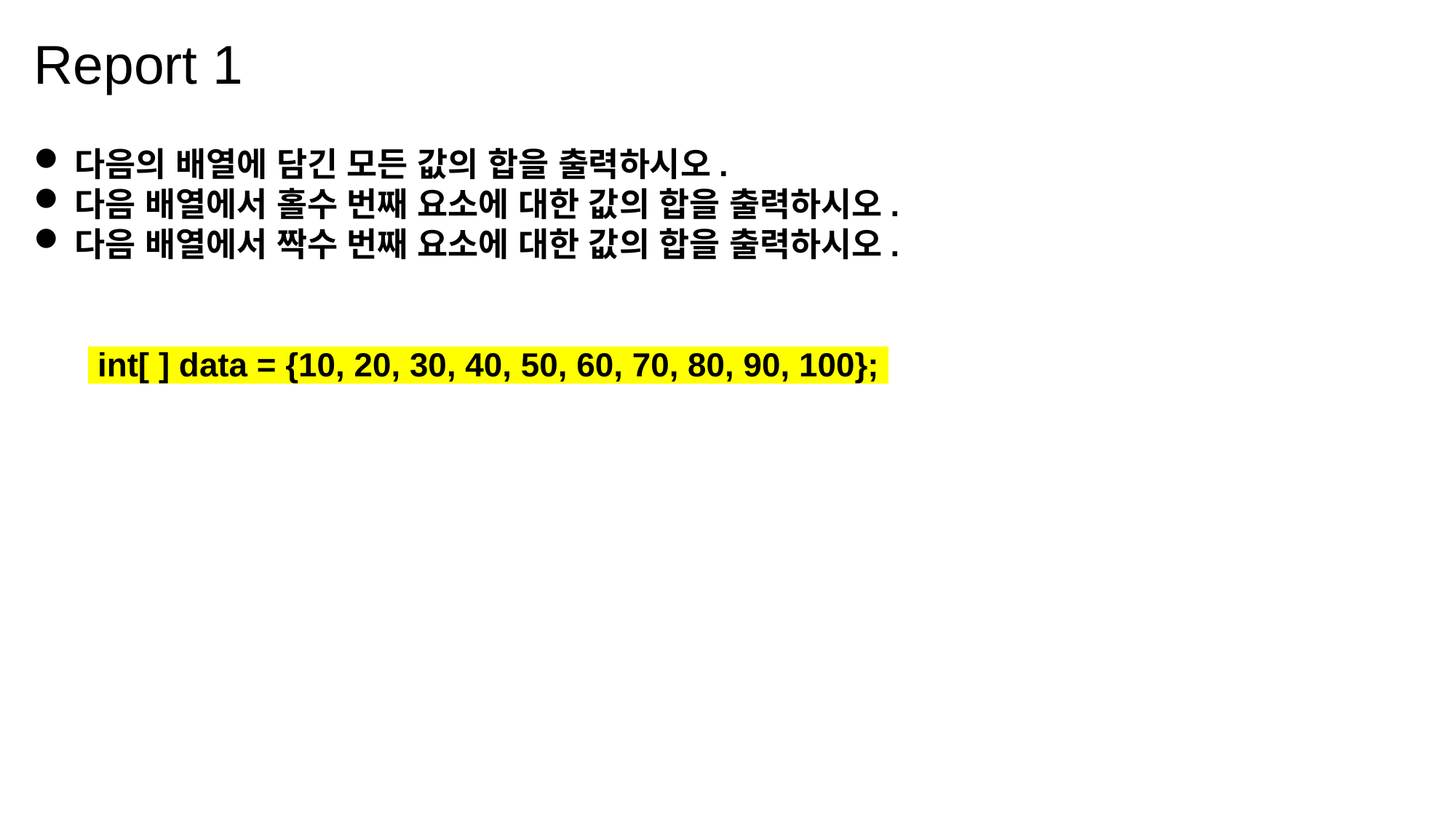

Report 1
다음의 배열에 담긴 모든 값의 합을 출력하시오.
다음 배열에서 홀수 번째 요소에 대한 값의 합을 출력하시오.
다음 배열에서 짝수 번째 요소에 대한 값의 합을 출력하시오.

 int[ ] data = {10, 20, 30, 40, 50, 60, 70, 80, 90, 100};